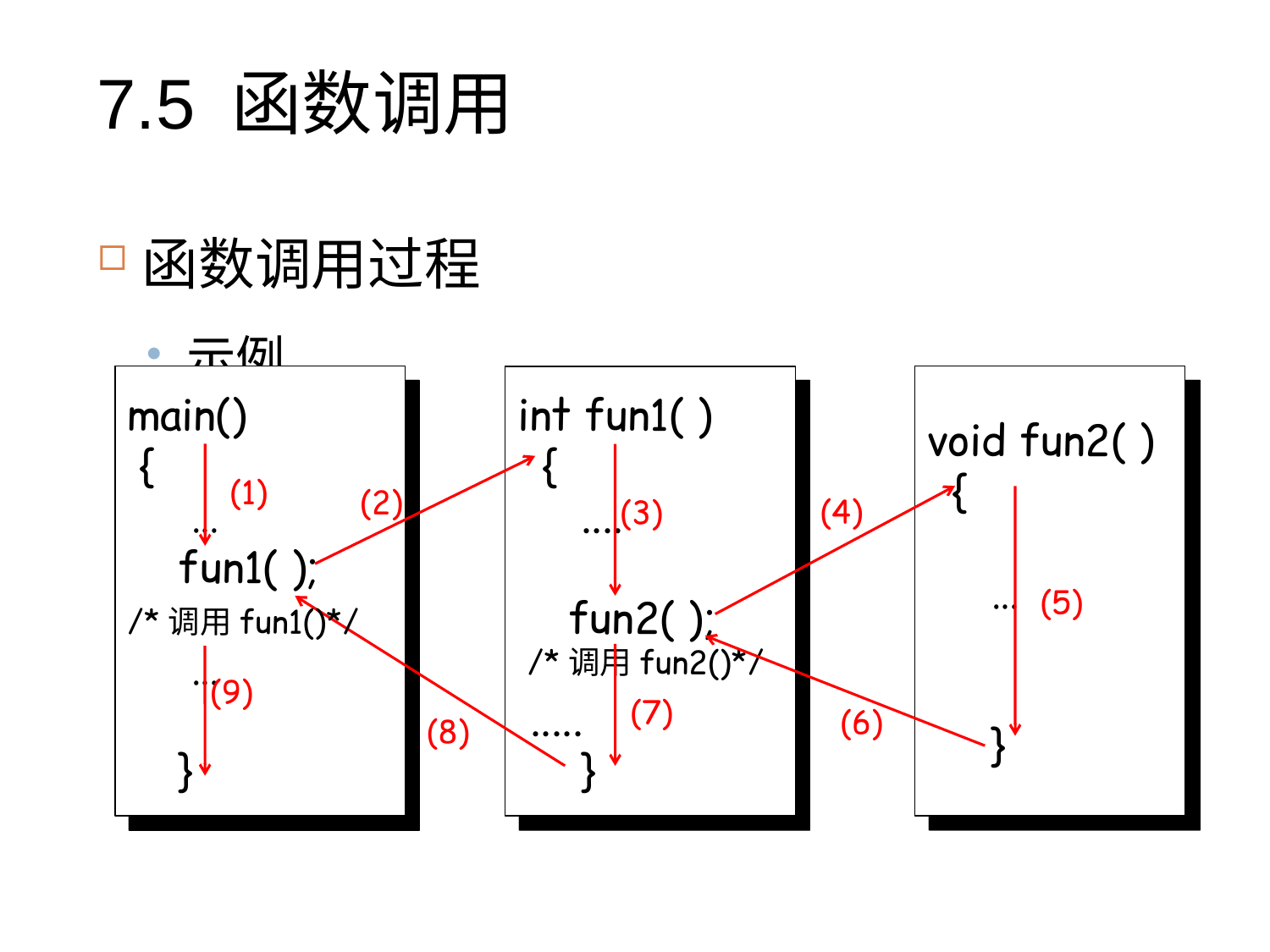

# 7.5 函数调用
函数调用过程
示例

main()
 {
     …
    fun1( );

     …

    }
void fun2( )
  {

     …

     }
int fun1( )
  {
     ....

    fun2( );

 .....
     }

(1)

(3)

(2)

(4)

(5)
/*调用fun1()*/

(8)
/*调用fun2()*/

(6)

(7)

(9)